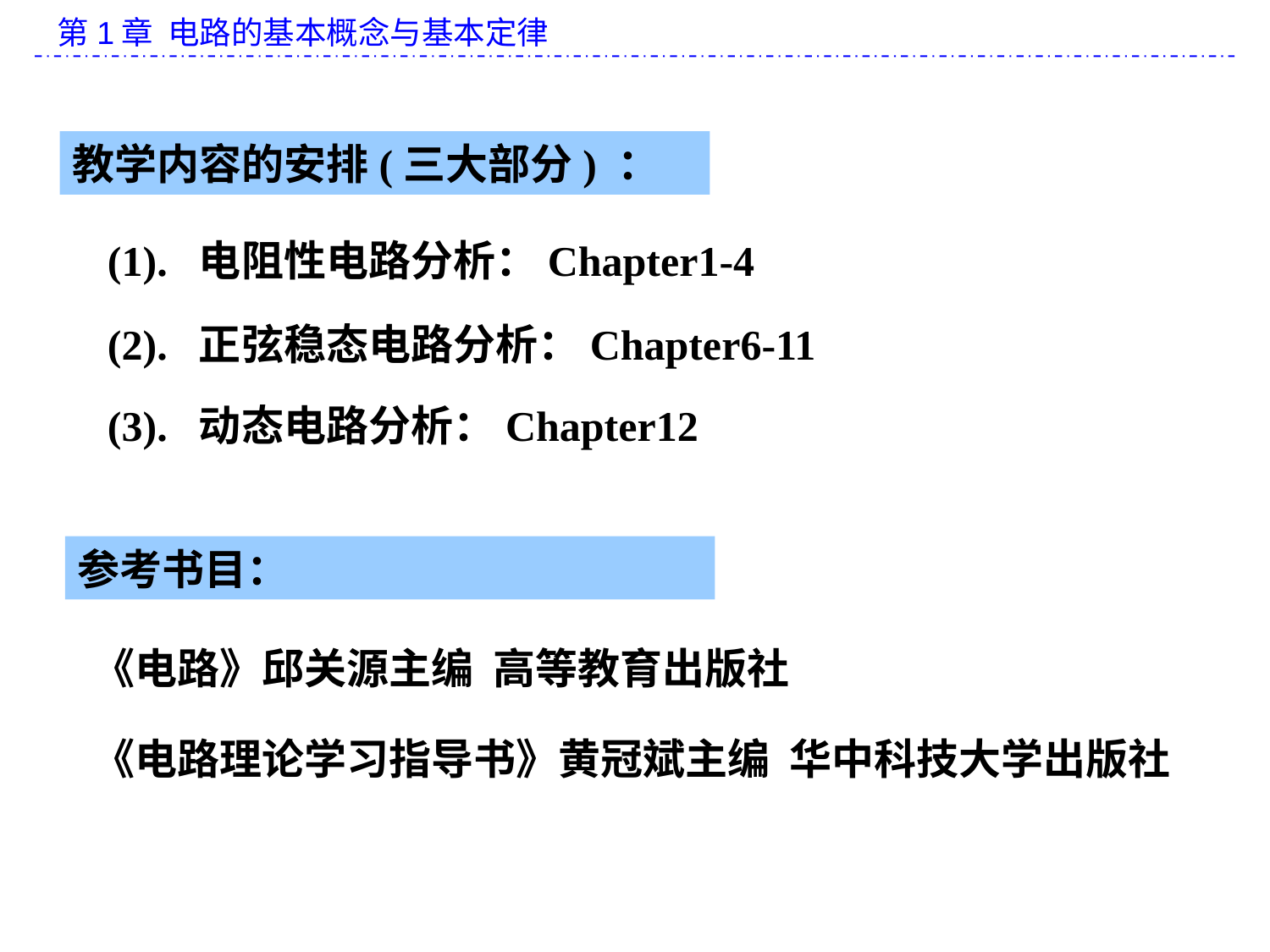

教学内容的安排(三大部分) ：
(1).  电阻性电路分析：Chapter1-4
(2).  正弦稳态电路分析：Chapter6-11
(3).  动态电路分析：Chapter12
参考书目：
《电路》邱关源主编  高等教育出版社
《电路理论学习指导书》黄冠斌主编  华中科技大学出版社